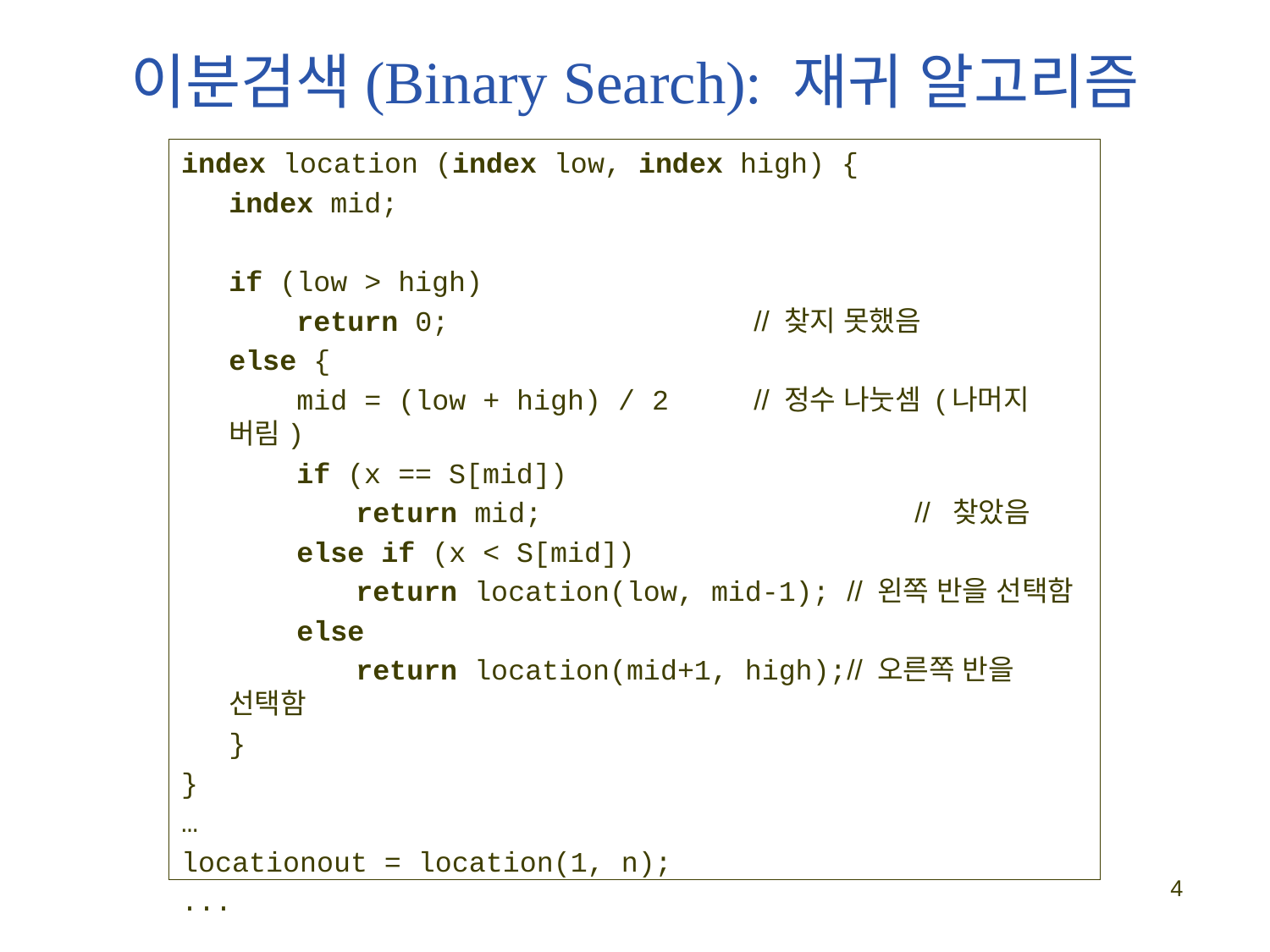

# 이분검색(Binary Search): 재귀 알고리즘
index location (index low, index high) {
	index mid;

	if (low > high)
	    return 0;			 // 찾지 못했음
	else {
	    mid = (low + high) / 2	 // 정수 나눗셈 (나머지 버림)
	    if (x == S[mid])
		return mid;	                  //  찾았음
	    else if (x < S[mid])
		return location(low, mid-1); // 왼쪽 반을 선택함
	    else
		return location(mid+1, high);// 오른쪽 반을 선택함
	}
}
…
locationout = location(1, n);
...
4